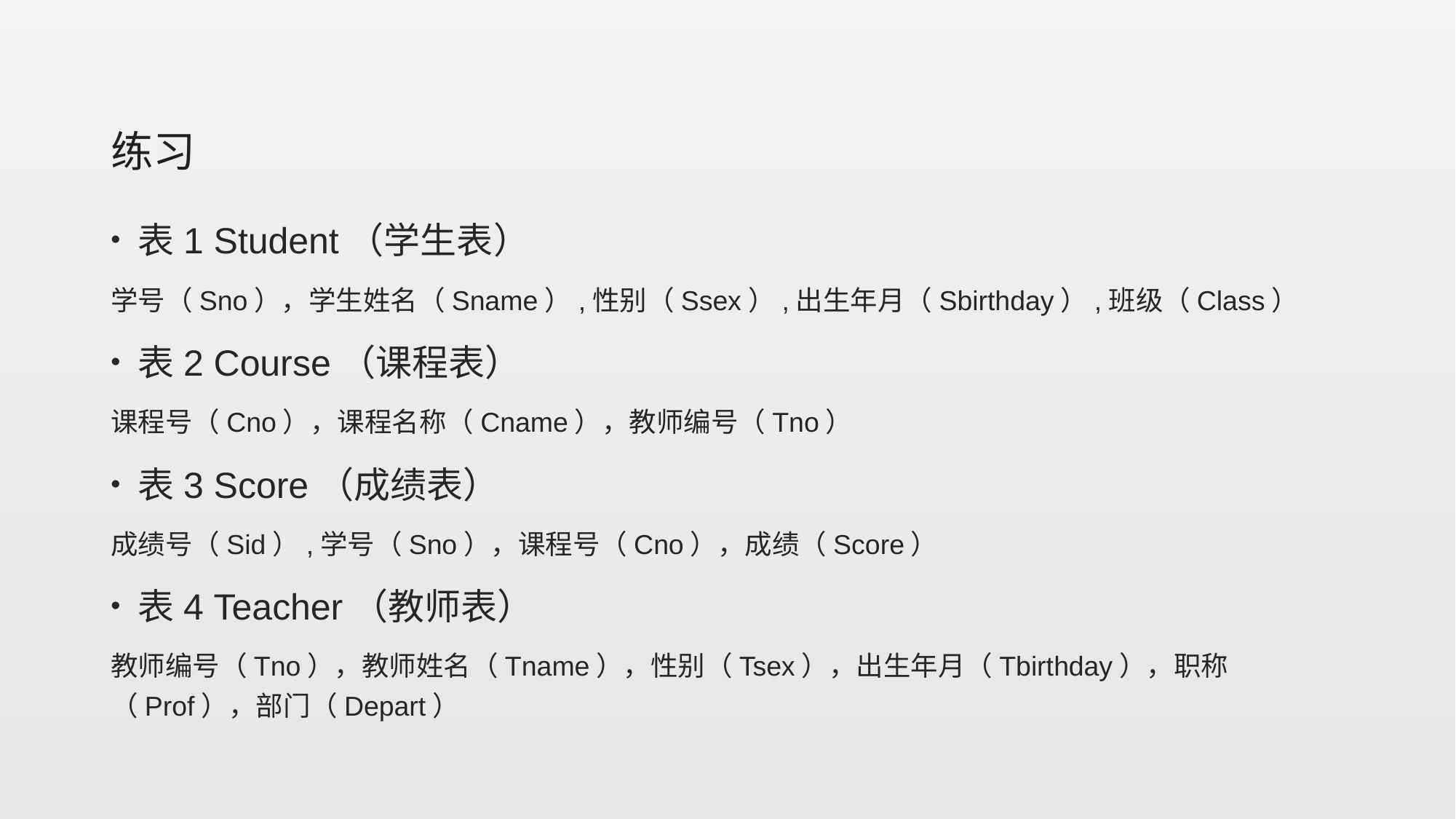

# 练习
表1 Student（学生表）
学号（Sno），学生姓名（Sname）,性别（Ssex）,出生年月（Sbirthday）,班级（Class）
表2 Course（课程表）
课程号（Cno），课程名称（Cname），教师编号（Tno）
表3 Score（成绩表）
成绩号（Sid）,学号（Sno），课程号（Cno），成绩（Score）
表4 Teacher（教师表）
教师编号（Tno），教师姓名（Tname），性别（Tsex），出生年月（Tbirthday），职称（Prof），部门（Depart）